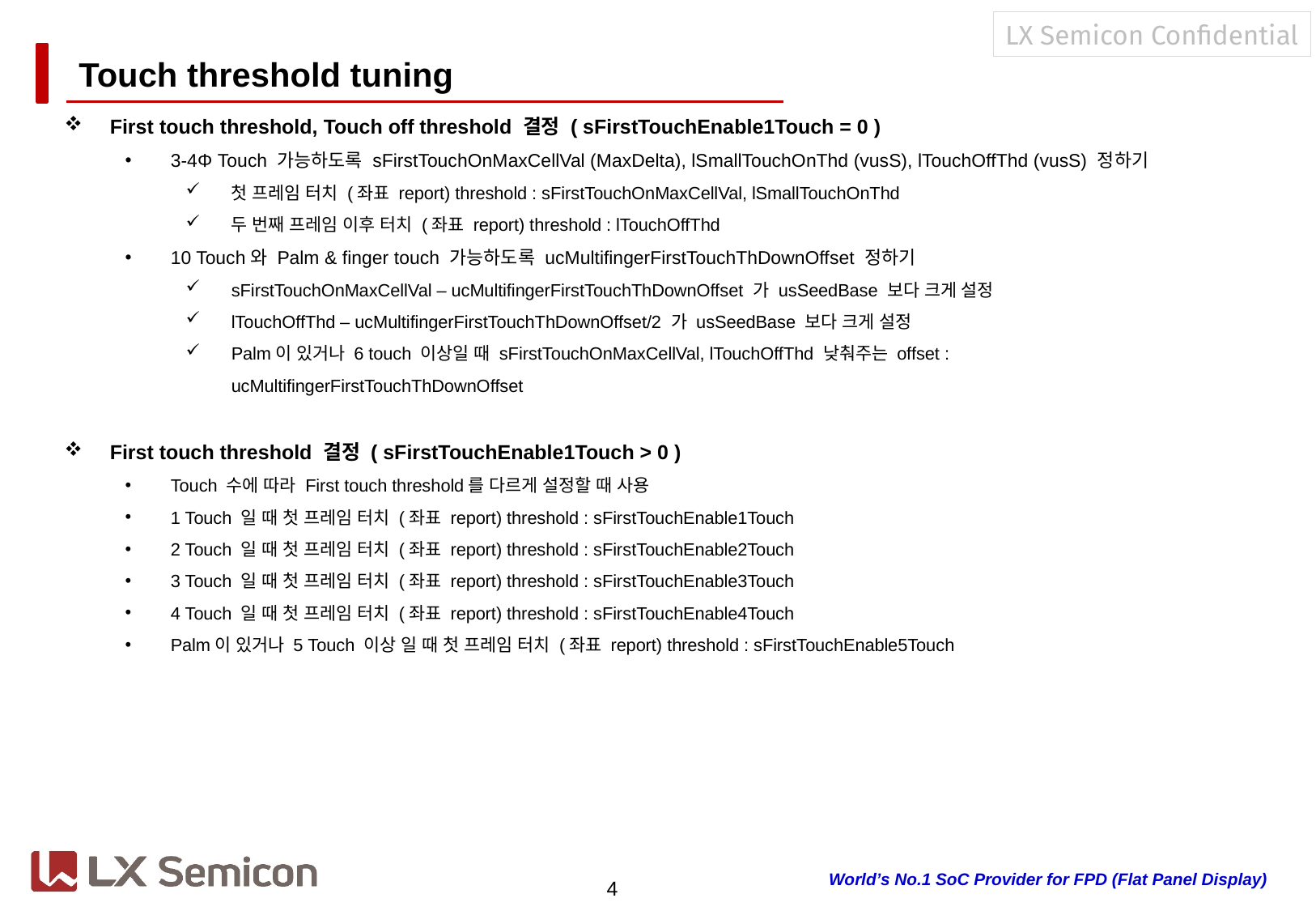

# Touch threshold tuning
First touch threshold, Touch off threshold 결정 ( sFirstTouchEnable1Touch = 0 )
3-4Φ Touch 가능하도록 sFirstTouchOnMaxCellVal (MaxDelta), lSmallTouchOnThd (vusS), lTouchOffThd (vusS) 정하기
첫 프레임 터치 (좌표 report) threshold : sFirstTouchOnMaxCellVal, lSmallTouchOnThd
두 번째 프레임 이후 터치 (좌표 report) threshold : lTouchOffThd
10 Touch와 Palm & finger touch 가능하도록 ucMultifingerFirstTouchThDownOffset 정하기
sFirstTouchOnMaxCellVal – ucMultifingerFirstTouchThDownOffset 가 usSeedBase 보다 크게 설정
lTouchOffThd – ucMultifingerFirstTouchThDownOffset/2 가 usSeedBase 보다 크게 설정
Palm이 있거나 6 touch 이상일 때 sFirstTouchOnMaxCellVal, lTouchOffThd 낮춰주는 offset : ucMultifingerFirstTouchThDownOffset

First touch threshold 결정 ( sFirstTouchEnable1Touch > 0 )
Touch 수에 따라 First touch threshold를 다르게 설정할 때 사용
1 Touch 일 때 첫 프레임 터치 (좌표 report) threshold : sFirstTouchEnable1Touch
2 Touch 일 때 첫 프레임 터치 (좌표 report) threshold : sFirstTouchEnable2Touch
3 Touch 일 때 첫 프레임 터치 (좌표 report) threshold : sFirstTouchEnable3Touch
4 Touch 일 때 첫 프레임 터치 (좌표 report) threshold : sFirstTouchEnable4Touch
Palm이 있거나 5 Touch 이상 일 때 첫 프레임 터치 (좌표 report) threshold : sFirstTouchEnable5Touch